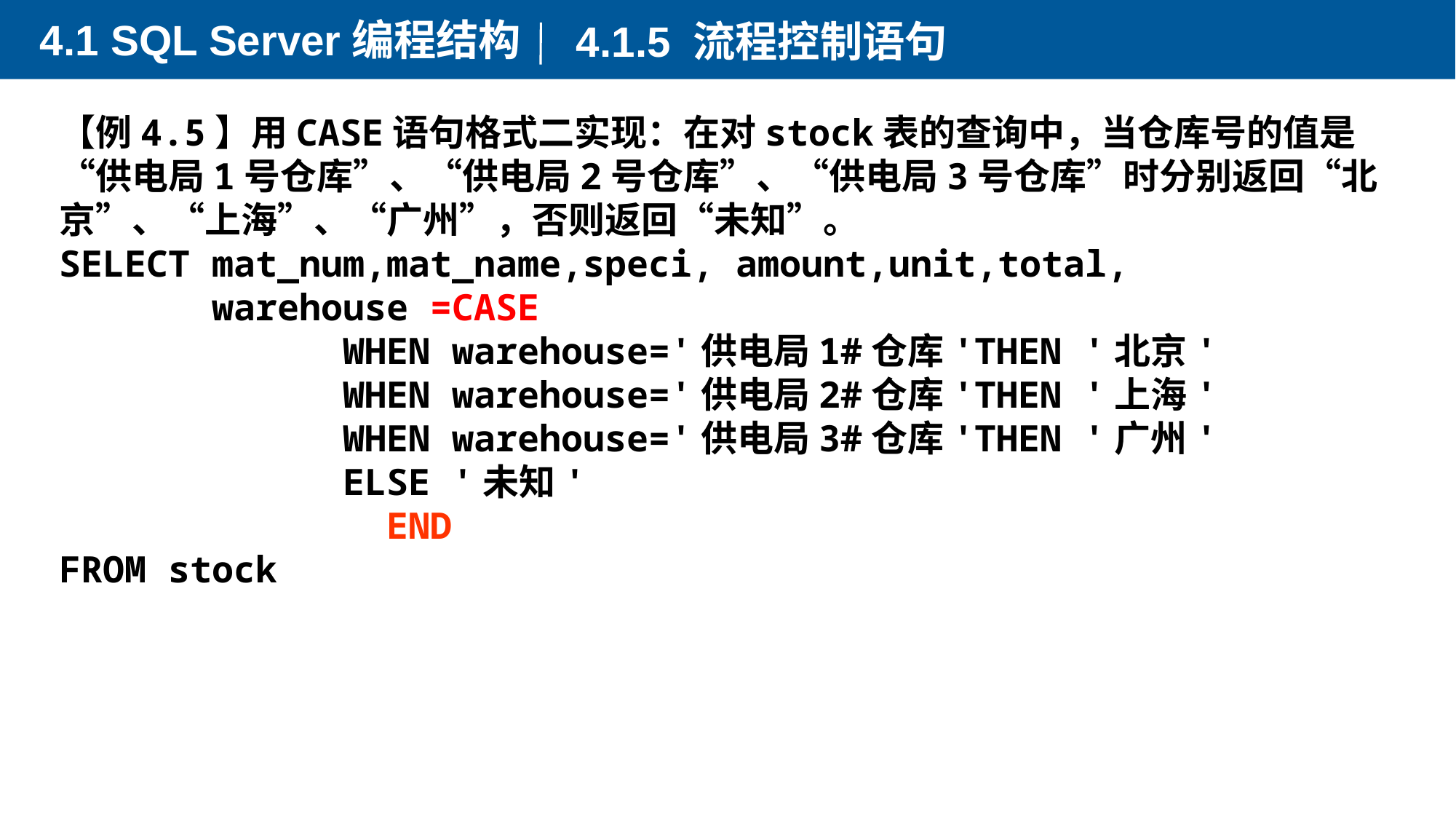

4.1 SQL Server编程结构
4.1.5 流程控制语句
【例4.5】用CASE语句格式二实现：在对stock表的查询中，当仓库号的值是“供电局1号仓库”、“供电局2号仓库”、“供电局3号仓库”时分别返回“北京”、“上海”、“广州”，否则返回“未知”。
SELECT mat_num,mat_name,speci, amount,unit,total,
       warehouse =CASE
             WHEN warehouse='供电局1#仓库'THEN '北京'
             WHEN warehouse='供电局2#仓库'THEN '上海'
             WHEN warehouse='供电局3#仓库'THEN '广州'
             ELSE '未知'
               END
FROM stock